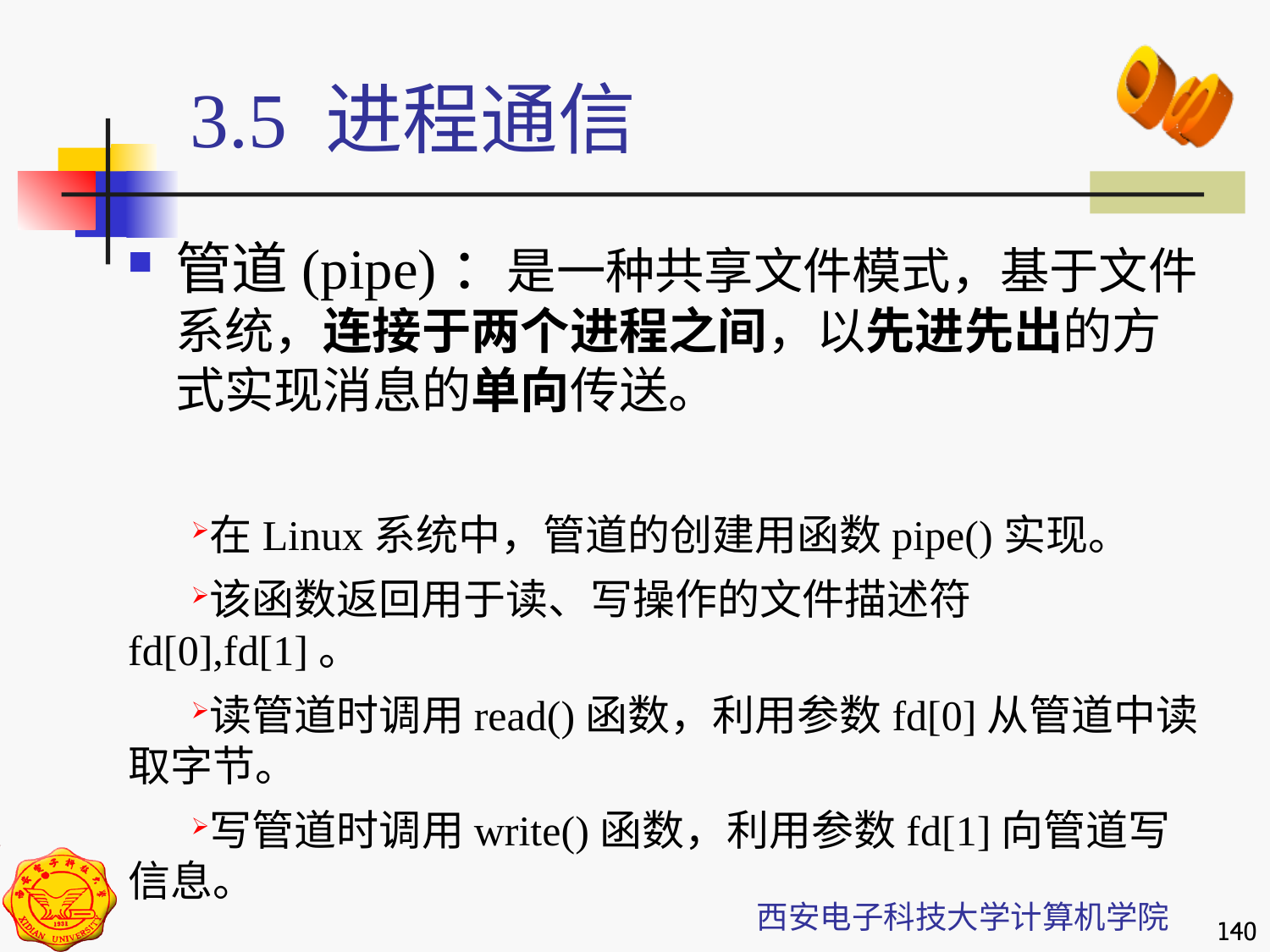

3.5 进程通信
管道(pipe)：是一种共享文件模式，基于文件系统，连接于两个进程之间，以先进先出的方式实现消息的单向传送。

在Linux系统中，管道的创建用函数pipe()实现。
该函数返回用于读、写操作的文件描述符fd[0],fd[1]。
读管道时调用read()函数，利用参数fd[0]从管道中读取字节。
写管道时调用write()函数，利用参数fd[1]向管道写信息。
140